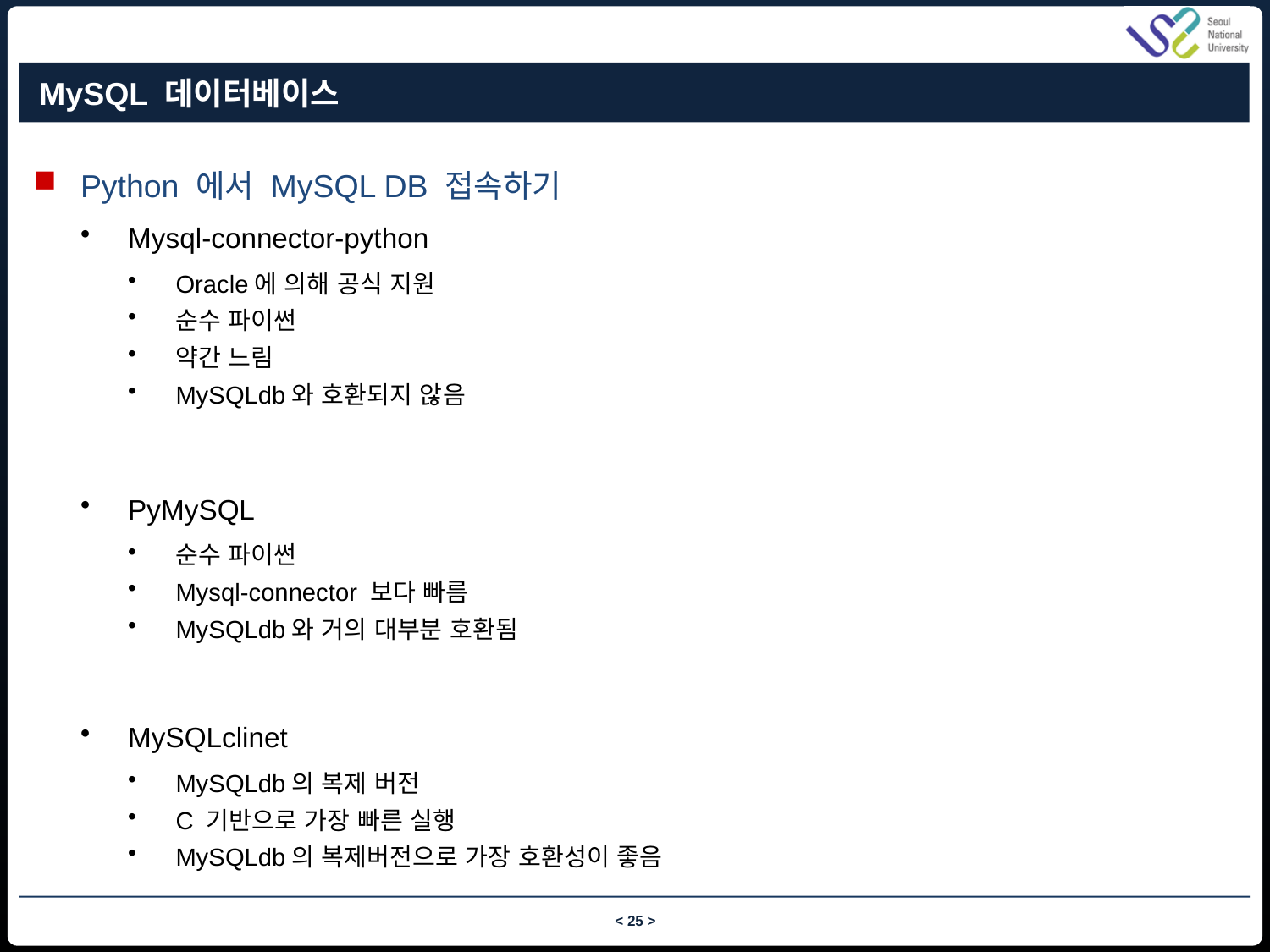

# MySQL 데이터베이스
Python 에서 MySQL DB 접속하기
Mysql-connector-python
Oracle에 의해 공식 지원
순수 파이썬
약간 느림
MySQLdb와 호환되지 않음

PyMySQL
순수 파이썬
Mysql-connector 보다 빠름
MySQLdb와 거의 대부분 호환됨

MySQLclinet
MySQLdb의 복제 버전
C 기반으로 가장 빠른 실행
MySQLdb의 복제버전으로 가장 호환성이 좋음